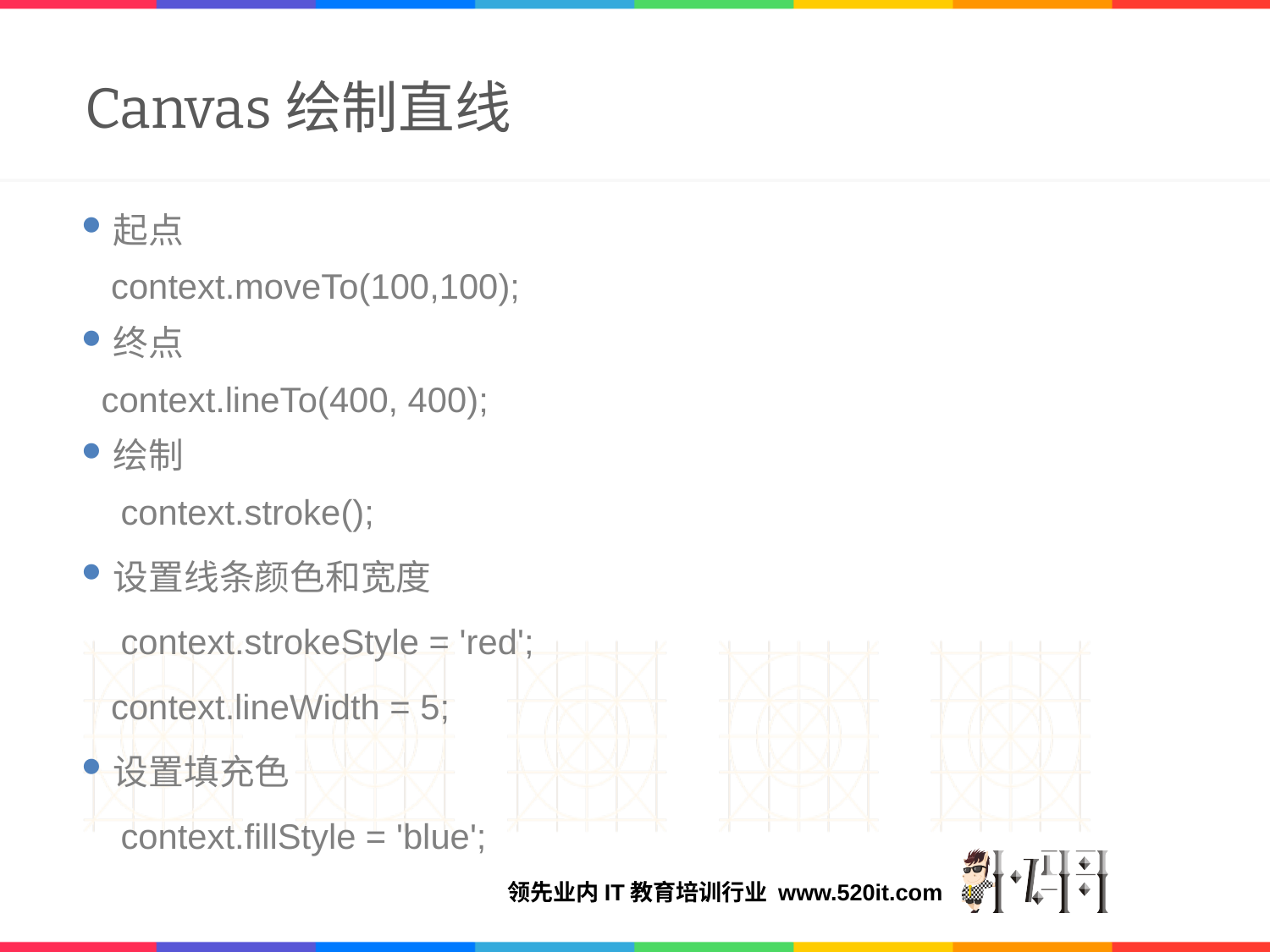

# Canvas绘制直线
起点
   context.moveTo(100,100);
终点
  context.lineTo(400, 400);
绘制
    context.stroke();
设置线条颜色和宽度
    context.strokeStyle = 'red';
   context.lineWidth = 5;
设置填充色
    context.fillStyle = 'blue';